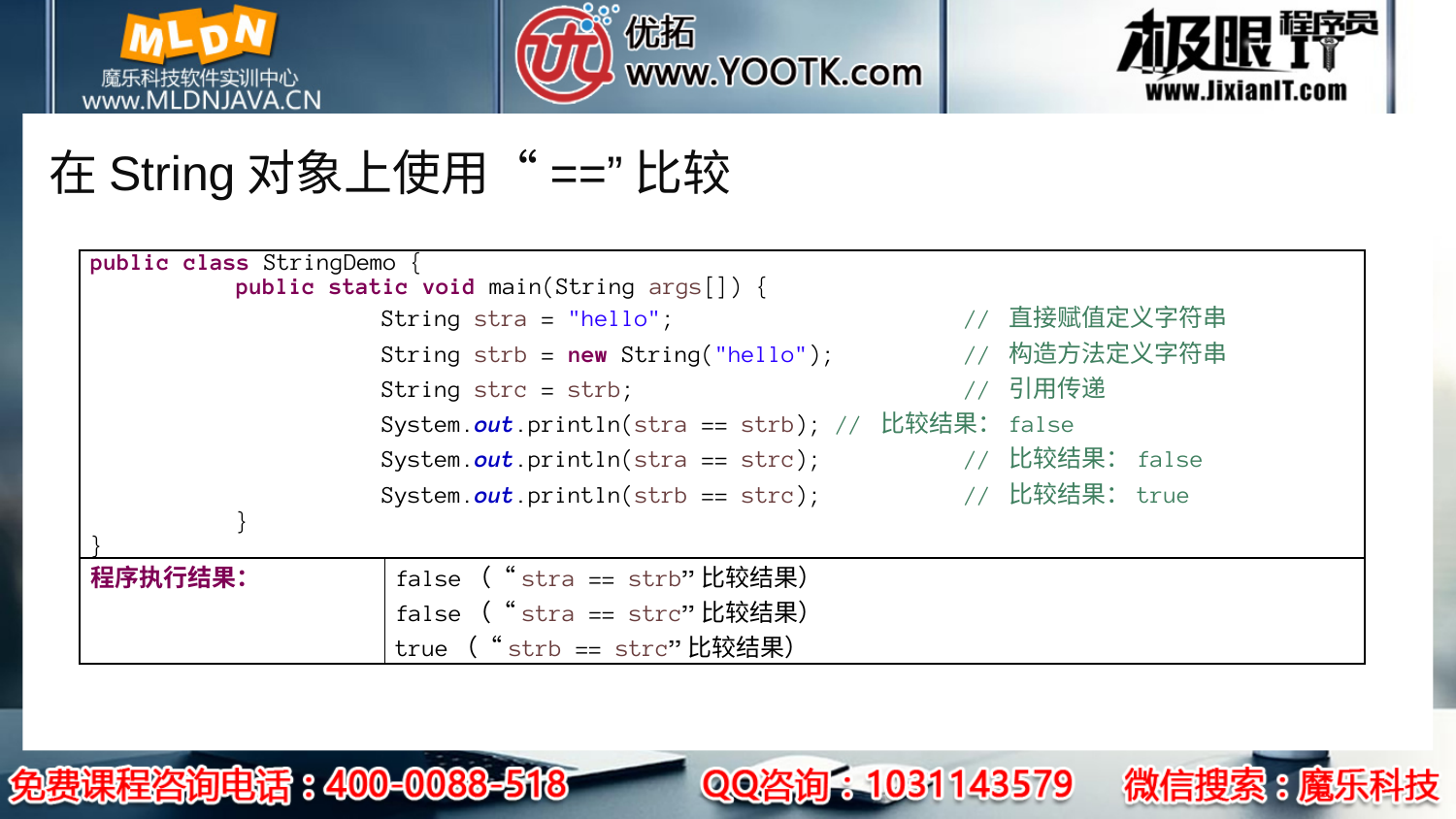

# 在String对象上使用“==”比较
| public class StringDemo { public static void main(String args[]) { String stra = "hello"; // 直接赋值定义字符串 String strb = new String("hello"); // 构造方法定义字符串 String strc = strb; // 引用传递 System.out.println(stra == strb); // 比较结果：false System.out.println(stra == strc); // 比较结果：false System.out.println(strb == strc); // 比较结果：true } } |  |
| --- | --- |
| 程序执行结果： | false（“stra == strb”比较结果） false（“stra == strc”比较结果） true（“strb == strc”比较结果） |